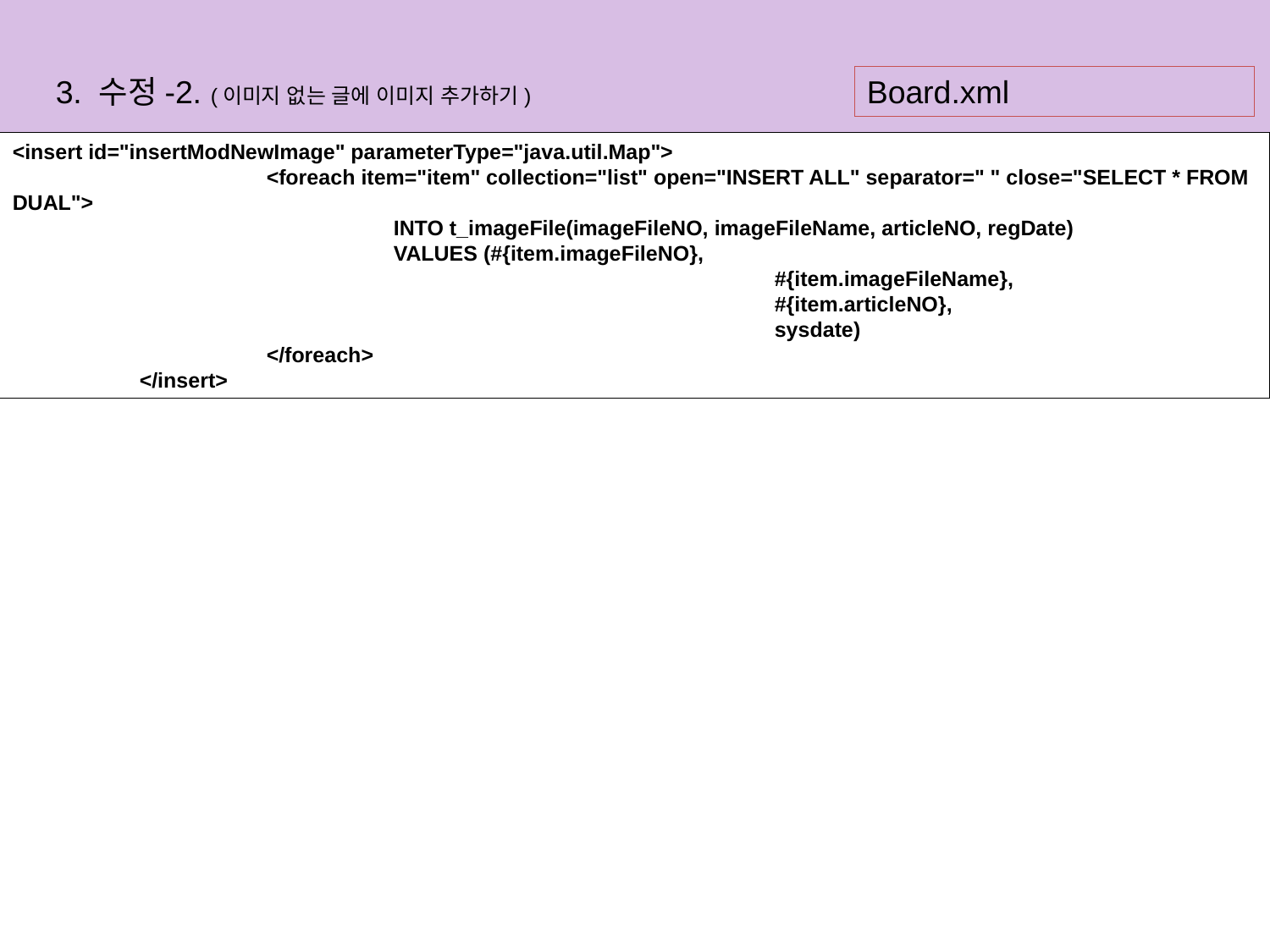

Board.xml
3. 수정-2. (이미지 없는 글에 이미지 추가하기)
<insert id="insertModNewImage" parameterType="java.util.Map">
		<foreach item="item" collection="list" open="INSERT ALL" separator=" " close="SELECT * FROM DUAL">
			INTO t_imageFile(imageFileNO, imageFileName, articleNO, regDate)
			VALUES (#{item.imageFileNO},
						#{item.imageFileName},
						#{item.articleNO},
						sysdate)
		</foreach>
	</insert>